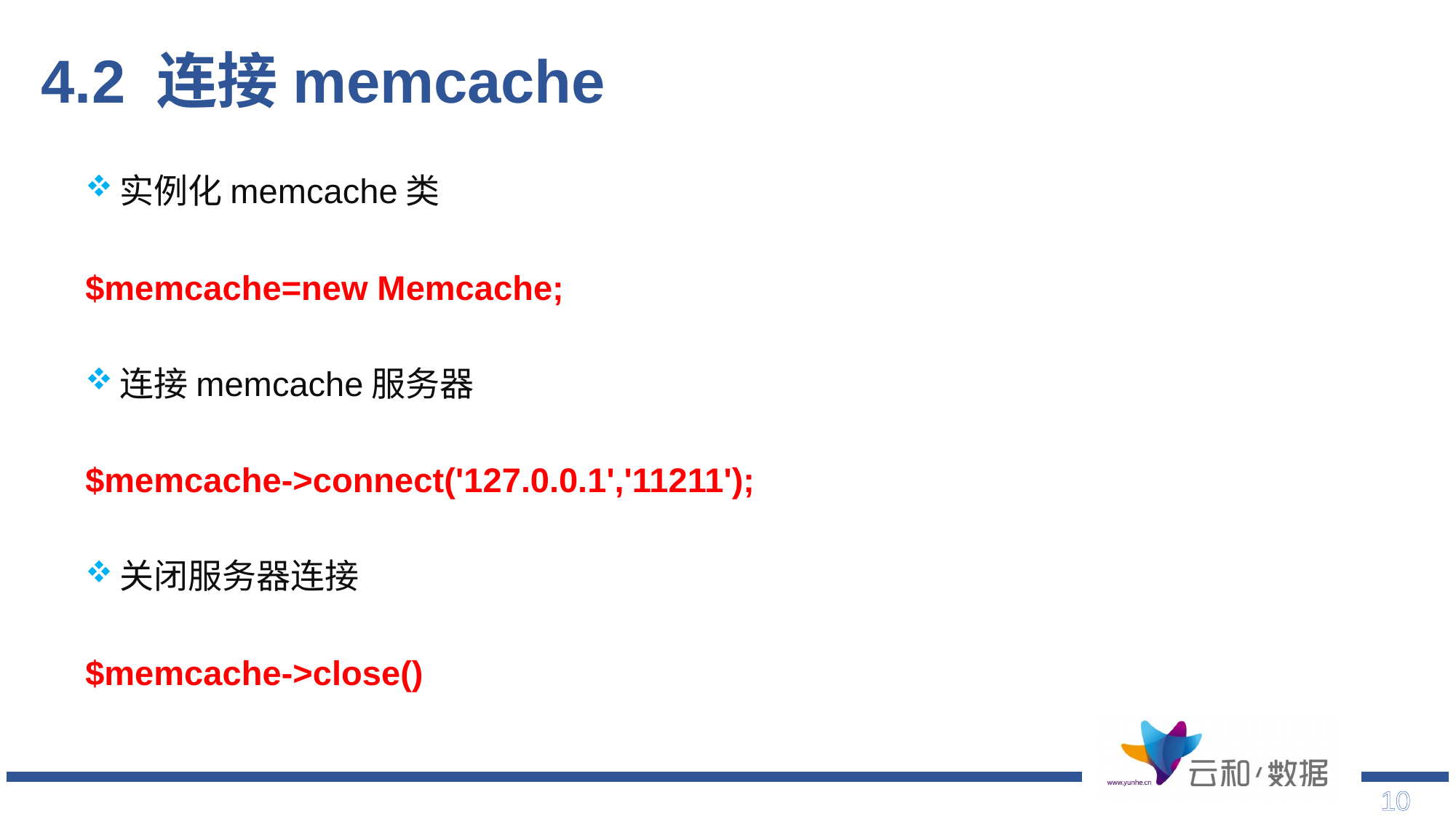

# 4.2 连接memcache
实例化memcache类
$memcache=new Memcache;
连接memcache服务器
$memcache->connect('127.0.0.1','11211');
关闭服务器连接
$memcache->close()